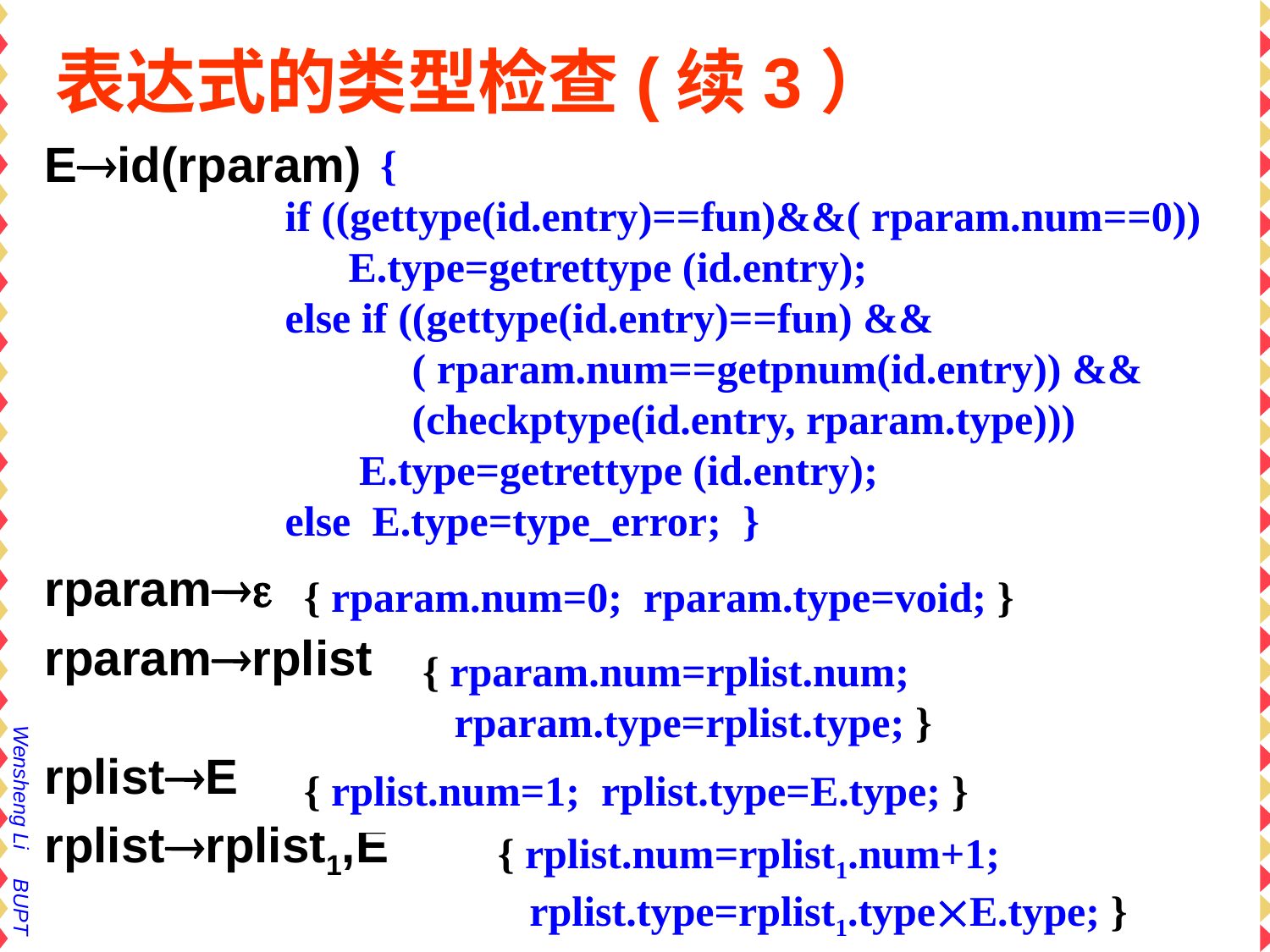

# 表达式的类型检查(续3）
E→id(rparam)

rparam→ε
rparam→rplist

rplist→E
rplist→rplist1,E
         {
if ((gettype(id.entry)==fun)&&( rparam.num==0))
      E.type=getrettype (id.entry);
else if ((gettype(id.entry)==fun) &&
            ( rparam.num==getpnum(id.entry)) &&
            (checkptype(id.entry, rparam.type)))
       E.type=getrettype (id.entry);
else  E.type=type_error;  }
{ rparam.num=0;  rparam.type=void; }
{ rparam.num=rplist.num;
   rparam.type=rplist.type; }
{ rplist.num=1;  rplist.type=E.type; }
{ rplist.num=rplist1.num+1;
   rplist.type=rplist1.type×E.type; }
86